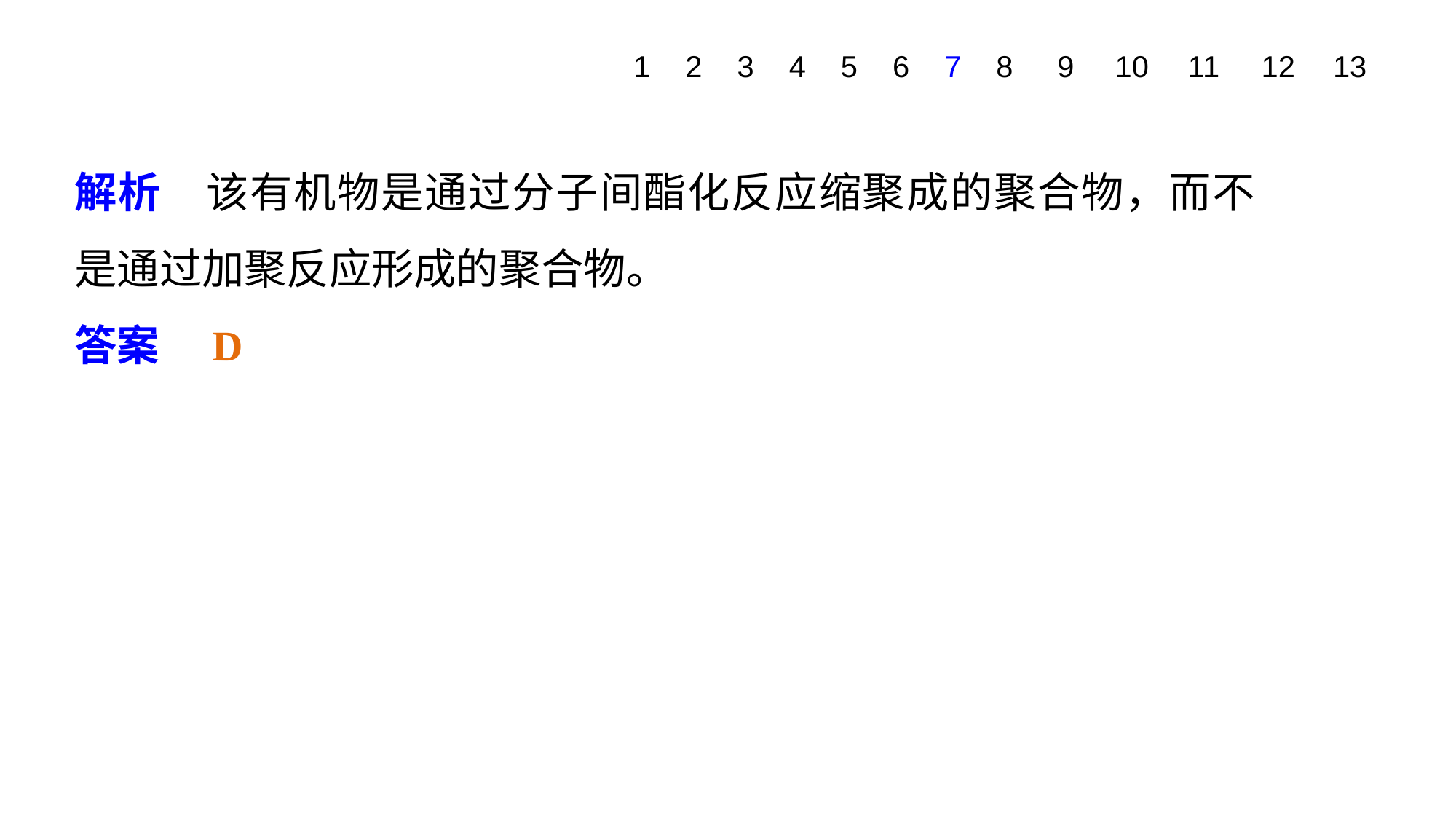

1
2
3
4
5
6
7
8
9
10
11
12
13
解析　该有机物是通过分子间酯化反应缩聚成的聚合物，而不是通过加聚反应形成的聚合物。
答案　D